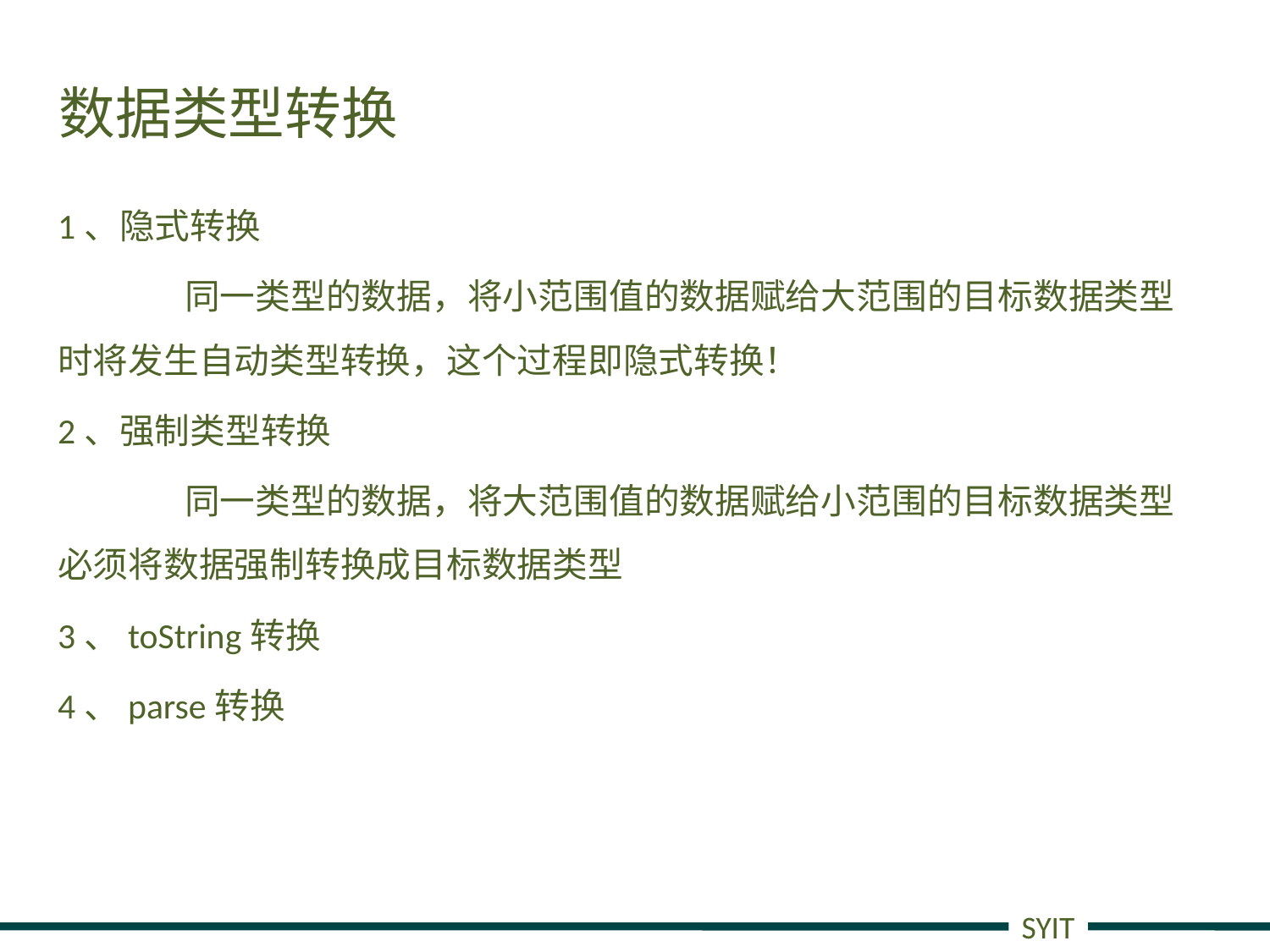

# 数据类型转换
1、隐式转换
	同一类型的数据，将小范围值的数据赋给大范围的目标数据类型时将发生自动类型转换，这个过程即隐式转换！
2、强制类型转换
	同一类型的数据，将大范围值的数据赋给小范围的目标数据类型必须将数据强制转换成目标数据类型
3、toString转换
4、parse转换

SYIT